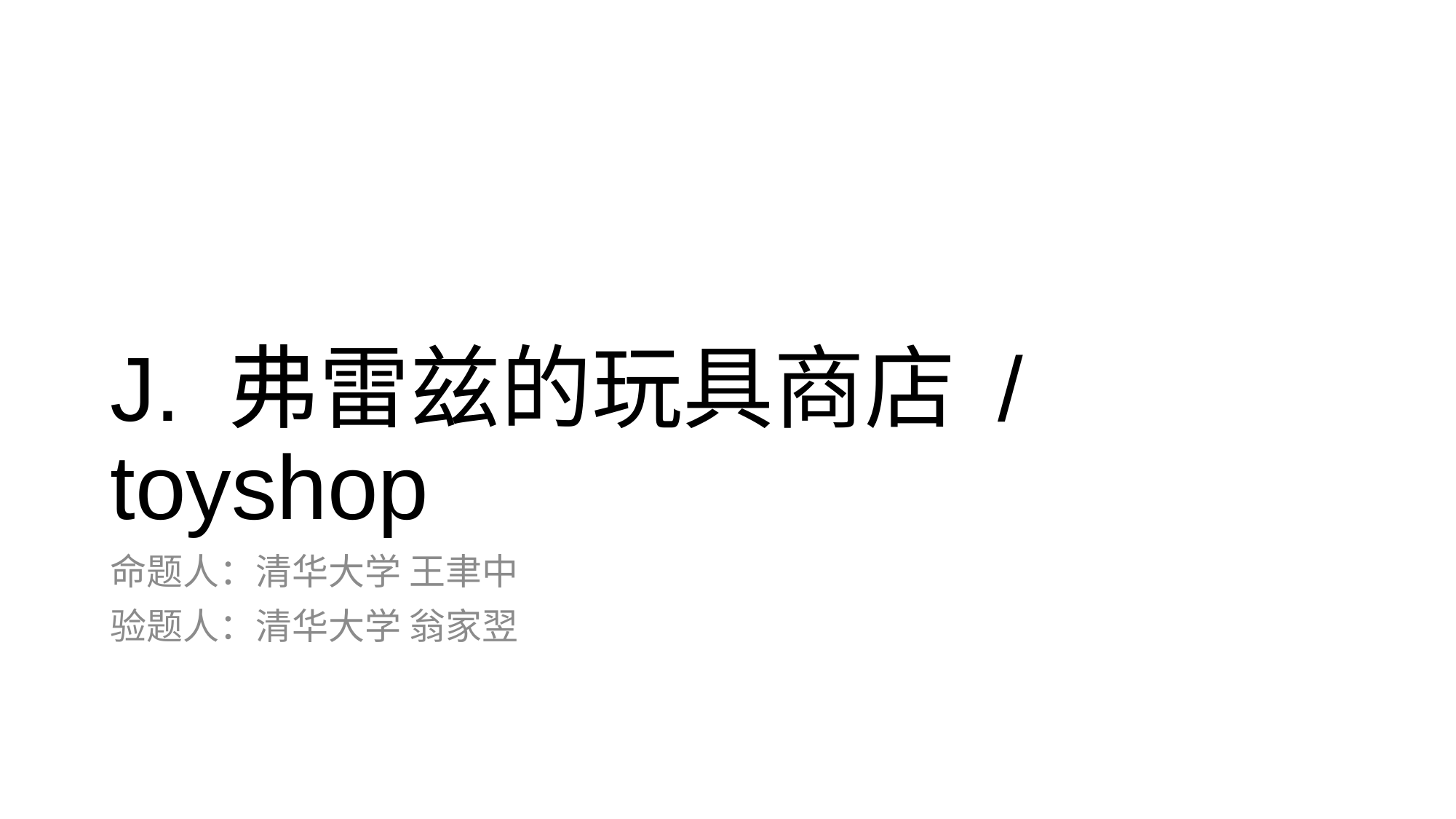

# J. 弗雷兹的玩具商店 / toyshop
命题人：清华大学 王聿中
验题人：清华大学 翁家翌